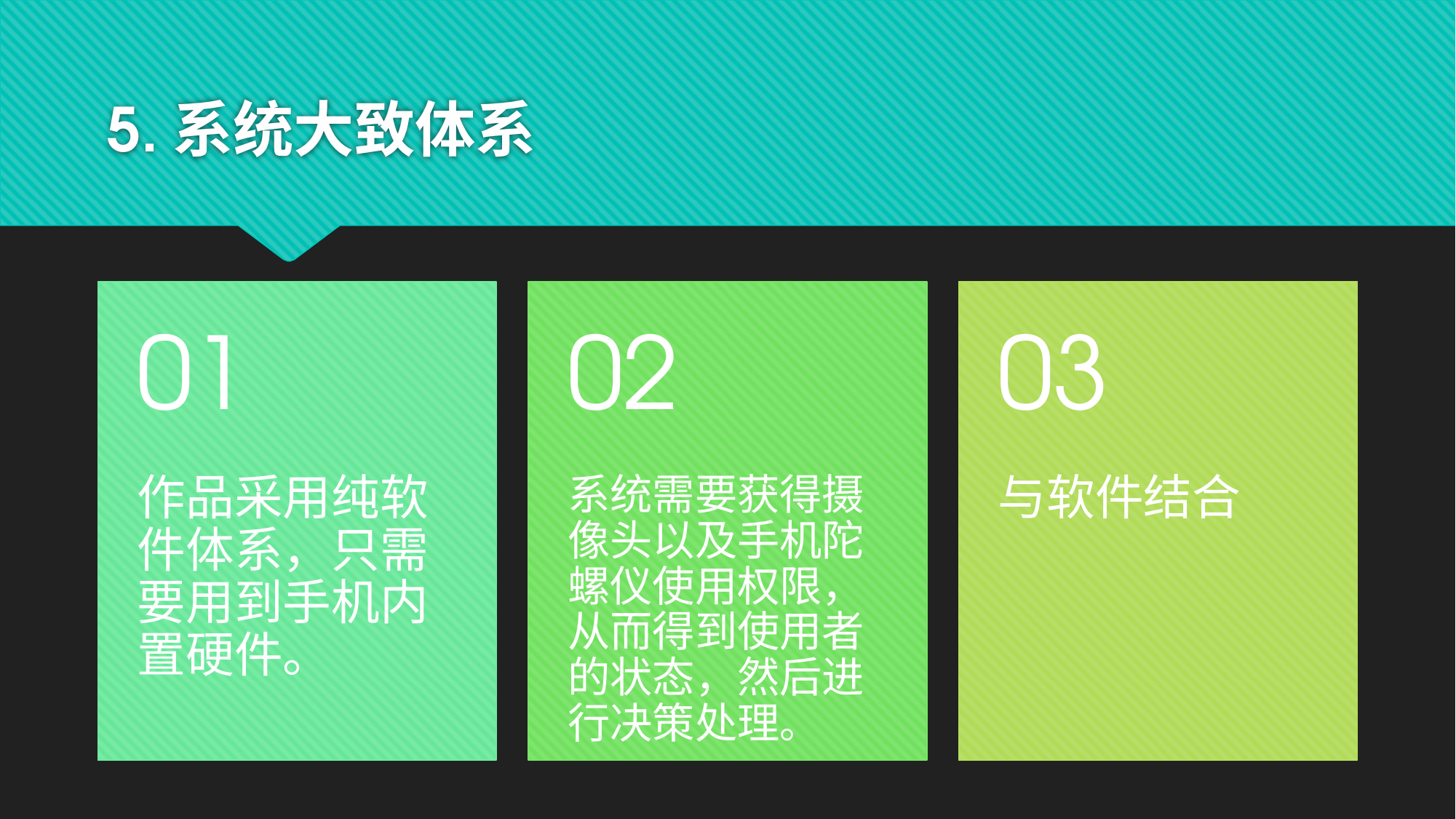

# 5.系统大致体系
作品采用纯软件体系，只需要用到手机内置硬件。
01
系统需要获得摄像头以及手机陀螺仪使用权限，从而得到使用者的状态，然后进行决策处理。
02
与软件结合
03